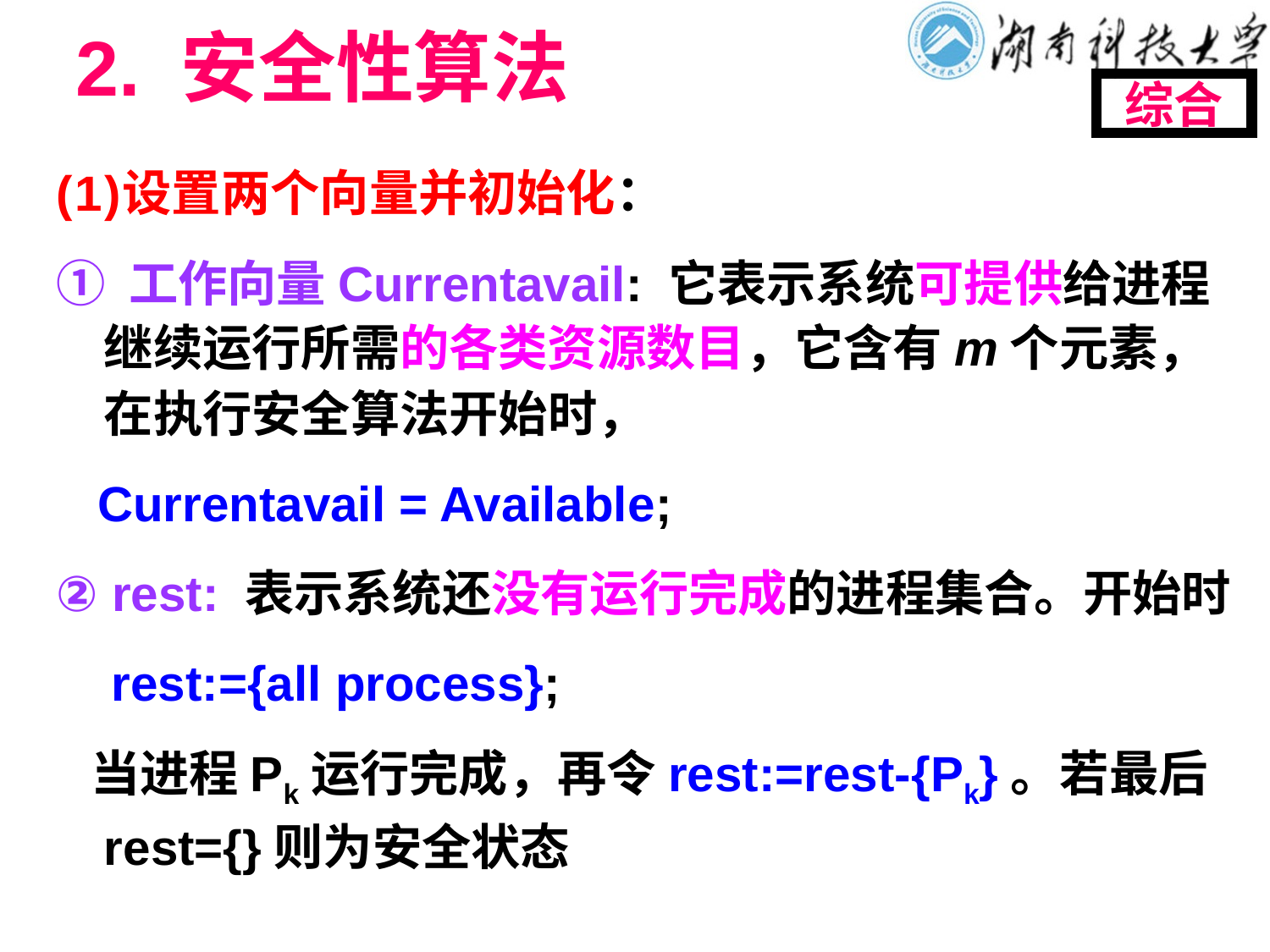

# 2. 安全性算法
综合
设置两个向量并初始化：
① 工作向量Currentavail: 它表示系统可提供给进程继续运行所需的各类资源数目，它含有m个元素，在执行安全算法开始时，
   Currentavail = Available;
② rest: 表示系统还没有运行完成的进程集合。开始时
    rest:={all process};
  当进程Pk运行完成，再令rest:=rest-{Pk}。若最后rest={}则为安全状态